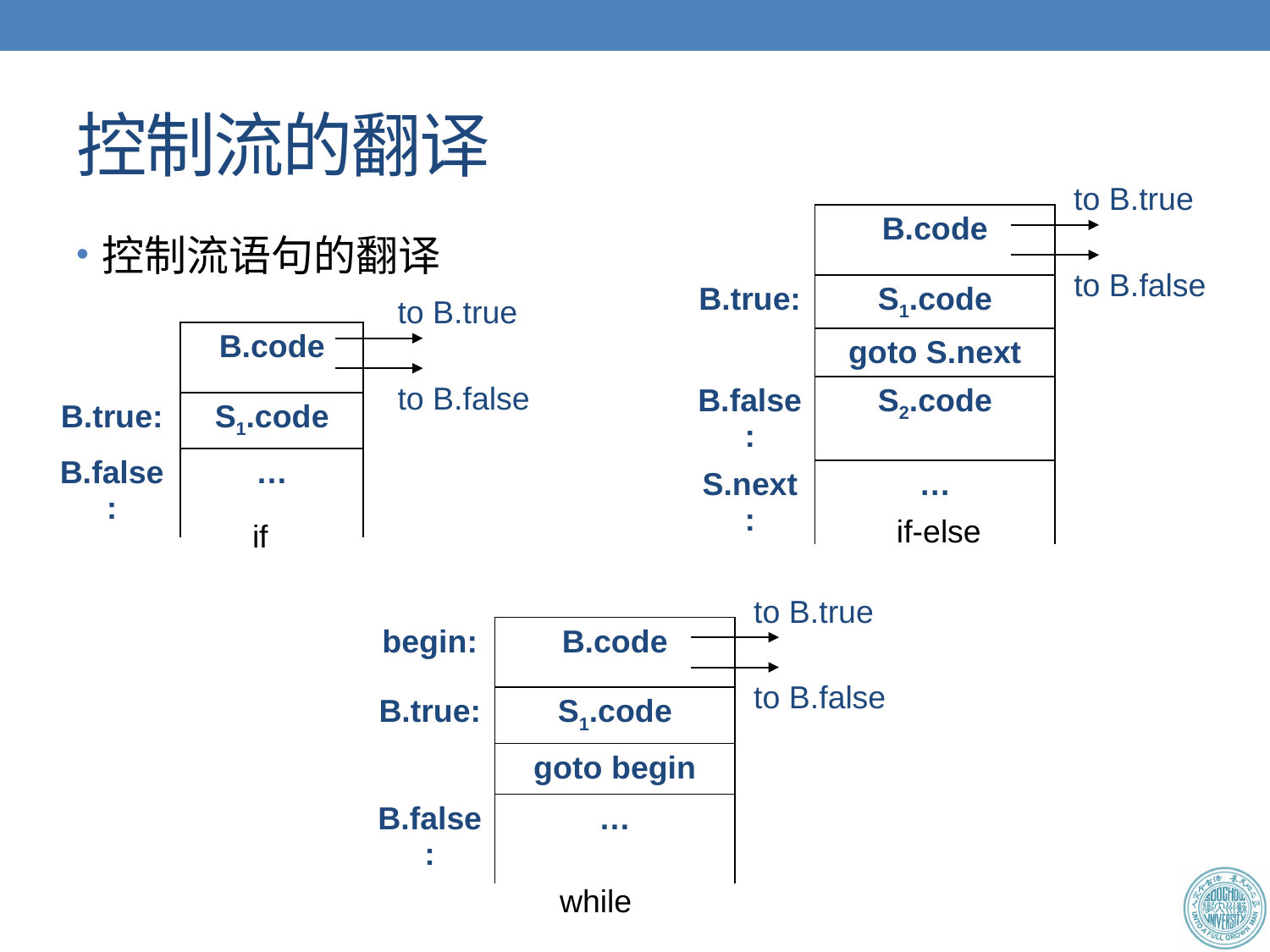

# 控制流的翻译
to B.true
|  | B.code |
| --- | --- |
| B.true: | S1.code |
|  | goto S.next |
| B.false: | S2.code |
| S.next: | … |
控制流语句的翻译
to B.false
to B.true
|  | B.code |
| --- | --- |
| B.true: | S1.code |
| B.false: | … |
to B.false
if-else
if
to B.true
| begin: | B.code |
| --- | --- |
| B.true: | S1.code |
|  | goto begin |
| B.false: | … |
to B.false
while